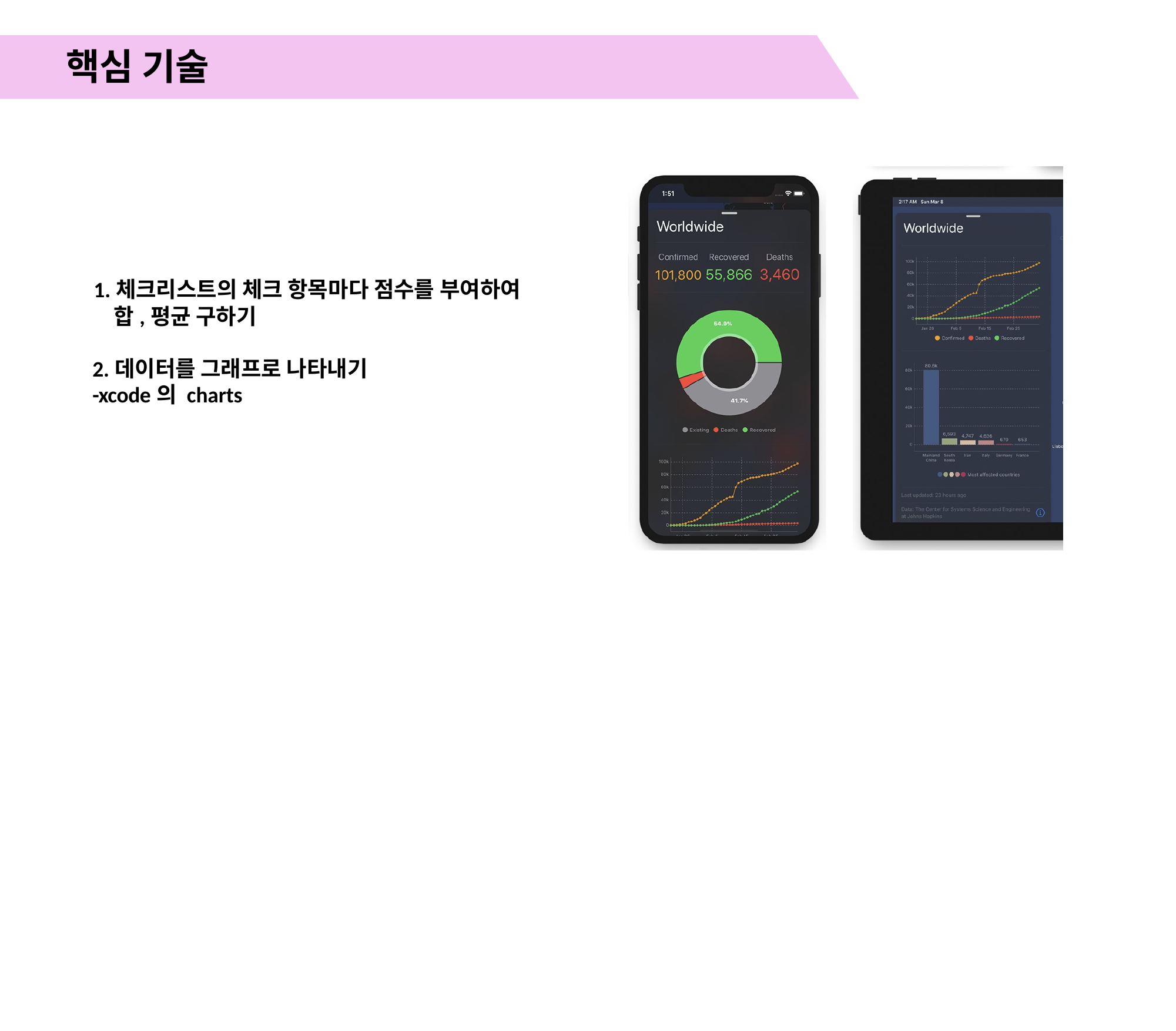

# 핵심 기술

1.체크리스트의 체크 항목마다 점수를 부여하여  합,평균 구하기
2.데이터를 그래프로 나타내기
-xcode의 charts